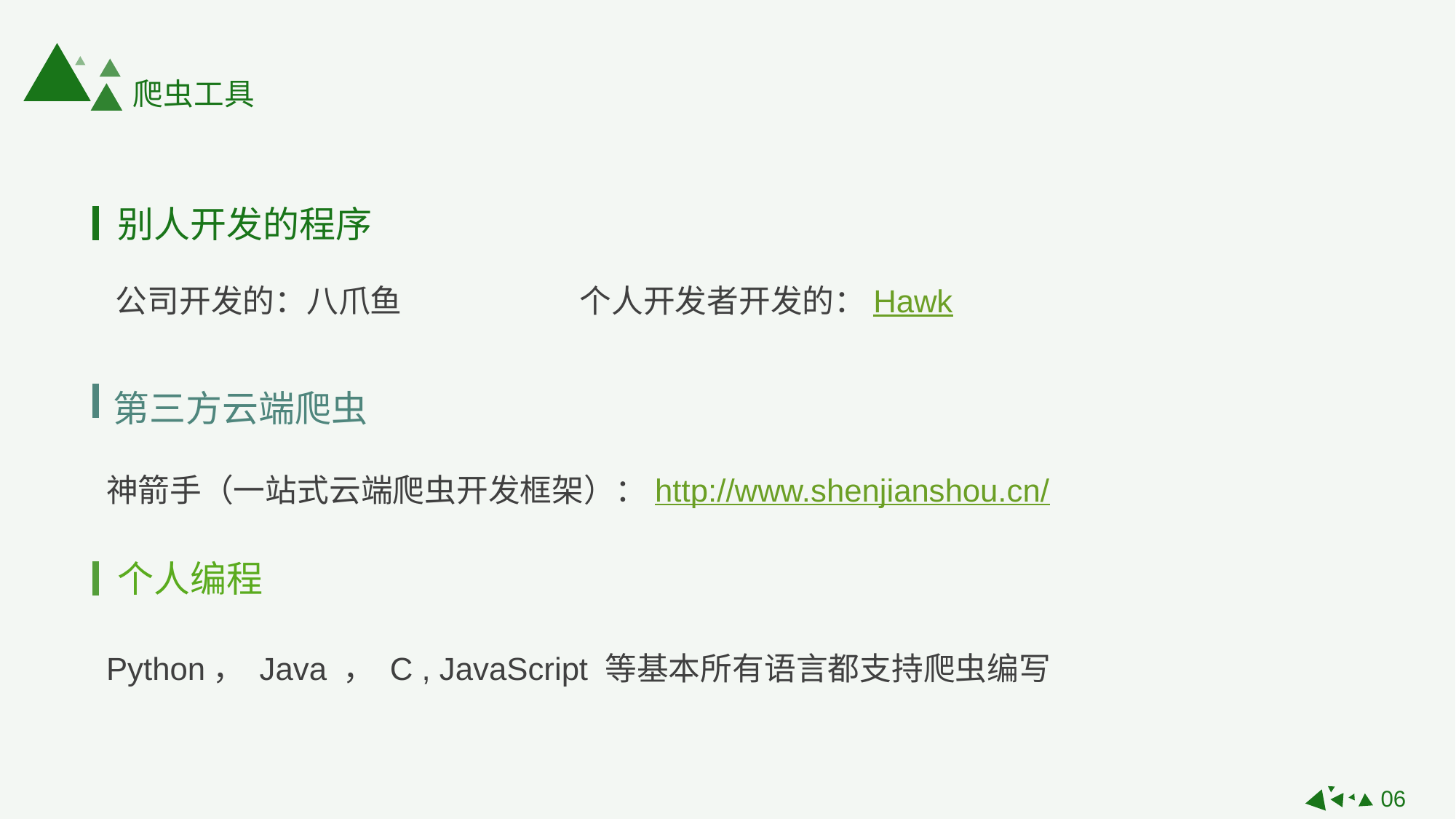

爬虫工具

别人开发的程序
公司开发的：八爪鱼                         个人开发者开发的：Hawk
第三方云端爬虫
神箭手（一站式云端爬虫开发框架）：http://www.shenjianshou.cn/
个人编程
Python， Java ， C , JavaScript 等基本所有语言都支持爬虫编写
06